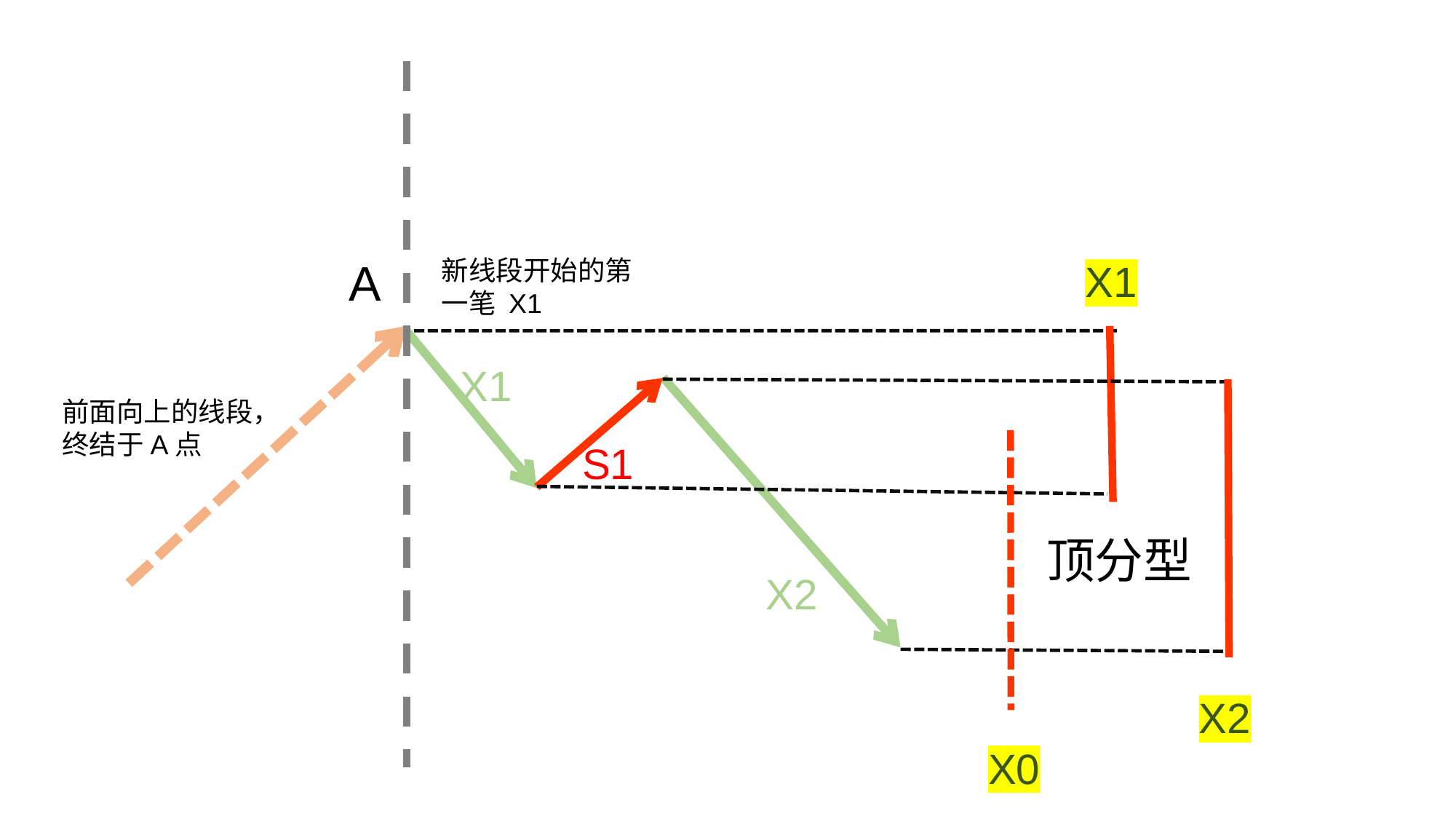

A
新线段开始的第一笔 X1
X1
X1
前面向上的线段，终结于A点
S1
顶分型
X2
X2
X0